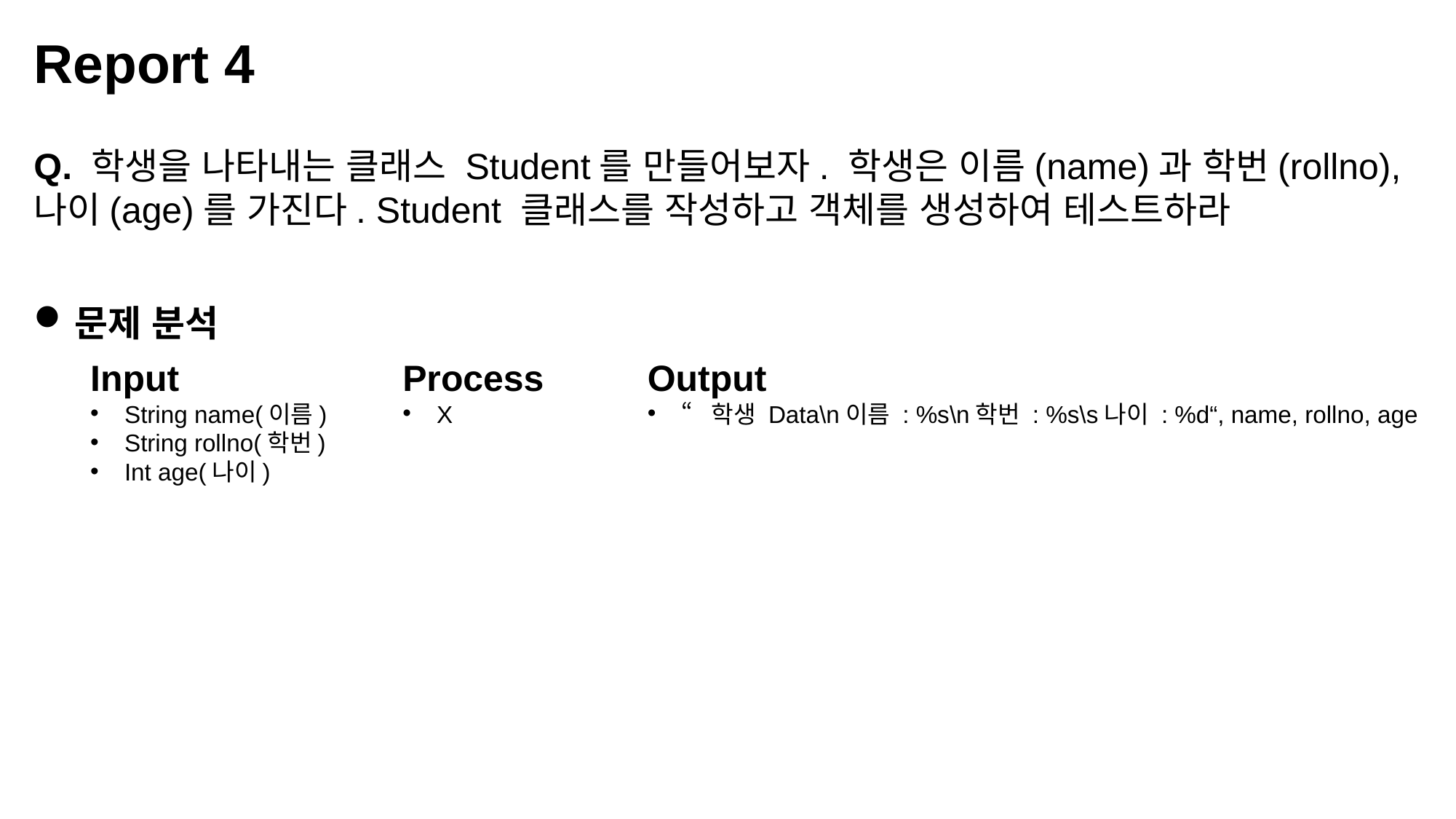

Report 4
Q. 학생을 나타내는 클래스 Student를 만들어보자. 학생은 이름(name)과 학번(rollno),
나이(age)를 가진다. Student 클래스를 작성하고 객체를 생성하여 테스트하라
문제 분석
Process
X
Input
String name(이름)
String rollno(학번)
Int age(나이)
Output
“학생 Data\n이름 : %s\n학번 : %s\s나이 : %d“, name, rollno, age